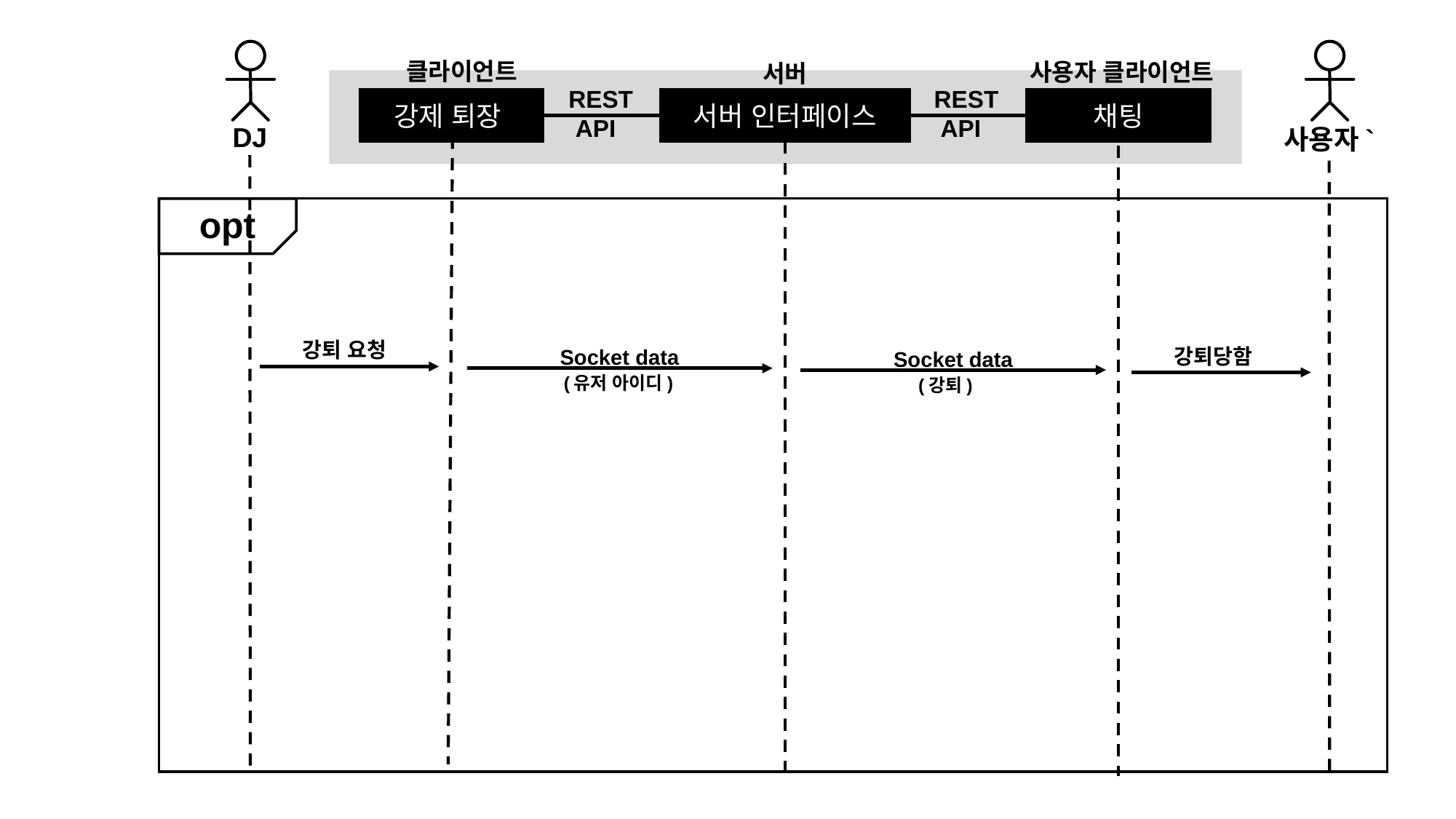

DJ

사용자`
클라이언트
사용자 클라이언트
서버

REST
 API
서버 인터페이스
채팅
강제 퇴장
REST
 API
opt

강퇴 요청
강퇴당함
Socket data
Socket data
(유저 아이디)
(강퇴)